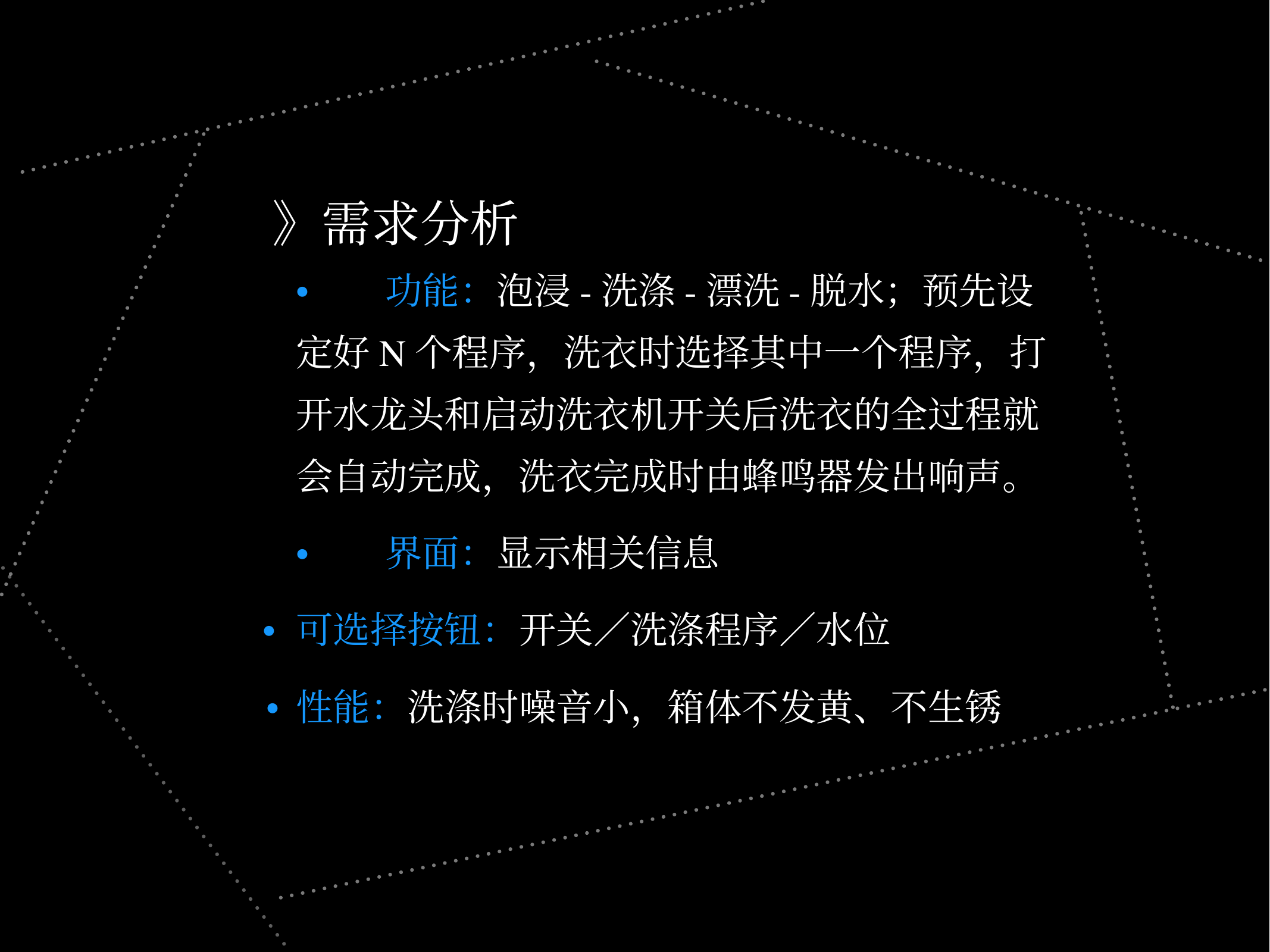

》需求分析

	•	功能：泡浸-洗涤-漂洗-脱水；预先设定好N个程序，洗衣时选择其中一个程序，打开水龙头和启动洗衣机开关后洗衣的全过程就会自动完成，洗衣完成时由蜂鸣器发出响声。
	•	界面：显示相关信息
      •	可选择按钮：开关／洗涤程序／水位
    •	性能：洗涤时噪音小，箱体不发黄、不生锈